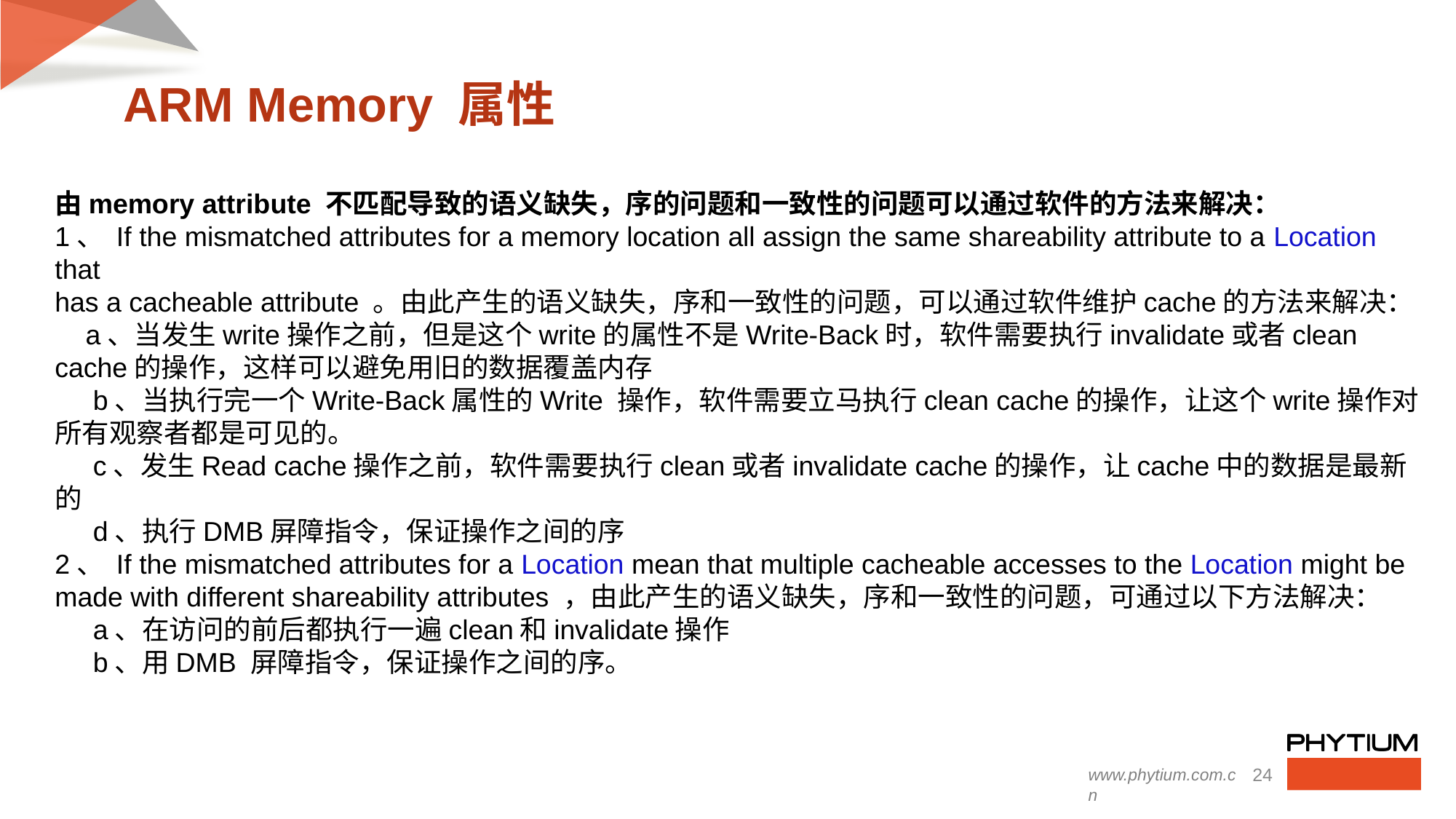

ARM Memory 属性
由memory attribute 不匹配导致的语义缺失，序的问题和一致性的问题可以通过软件的方法来解决：
1、 If the mismatched attributes for a memory location all assign the same shareability attribute to a Location that
has a cacheable attribute 。由此产生的语义缺失，序和一致性的问题，可以通过软件维护cache的方法来解决：
    a、当发生write操作之前，但是这个write的属性不是Write-Back时，软件需要执行invalidate或者clean cache的操作，这样可以避免用旧的数据覆盖内存
     b、当执行完一个Write-Back属性的Write 操作，软件需要立马执行clean cache的操作，让这个write操作对所有观察者都是可见的。
     c、发生Read cache操作之前，软件需要执行clean或者invalidate cache的操作，让cache中的数据是最新的
     d、执行DMB屏障指令，保证操作之间的序
2、 If the mismatched attributes for a Location mean that multiple cacheable accesses to the Location might be
made with different shareability attributes ，由此产生的语义缺失，序和一致性的问题，可通过以下方法解决：
     a、在访问的前后都执行一遍clean和invalidate操作
     b、用DMB 屏障指令，保证操作之间的序。
24